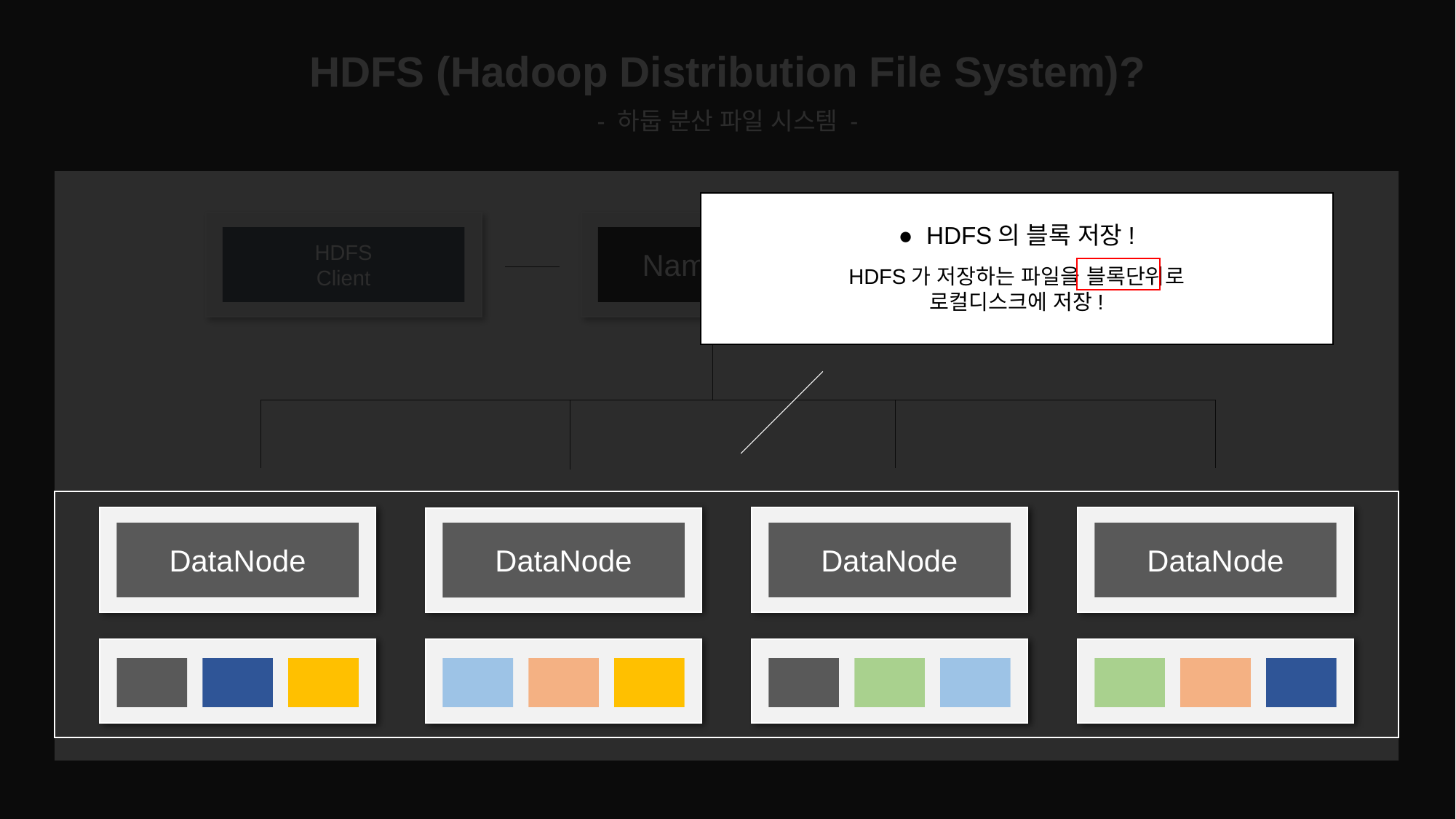

HDFS (Hadoop Distribution File System)?
- 하둡 분산 파일 시스템 -

●  HDFS의 블록 저장!

HDFS
Client
Secondary
NameNode
NameNode
HDFS가 저장하는 파일을 블록단위로
로컬디스크에 저장!

DataNode
DataNode
DataNode
DataNode
DataNode
DataNode
DataNode
DataNode